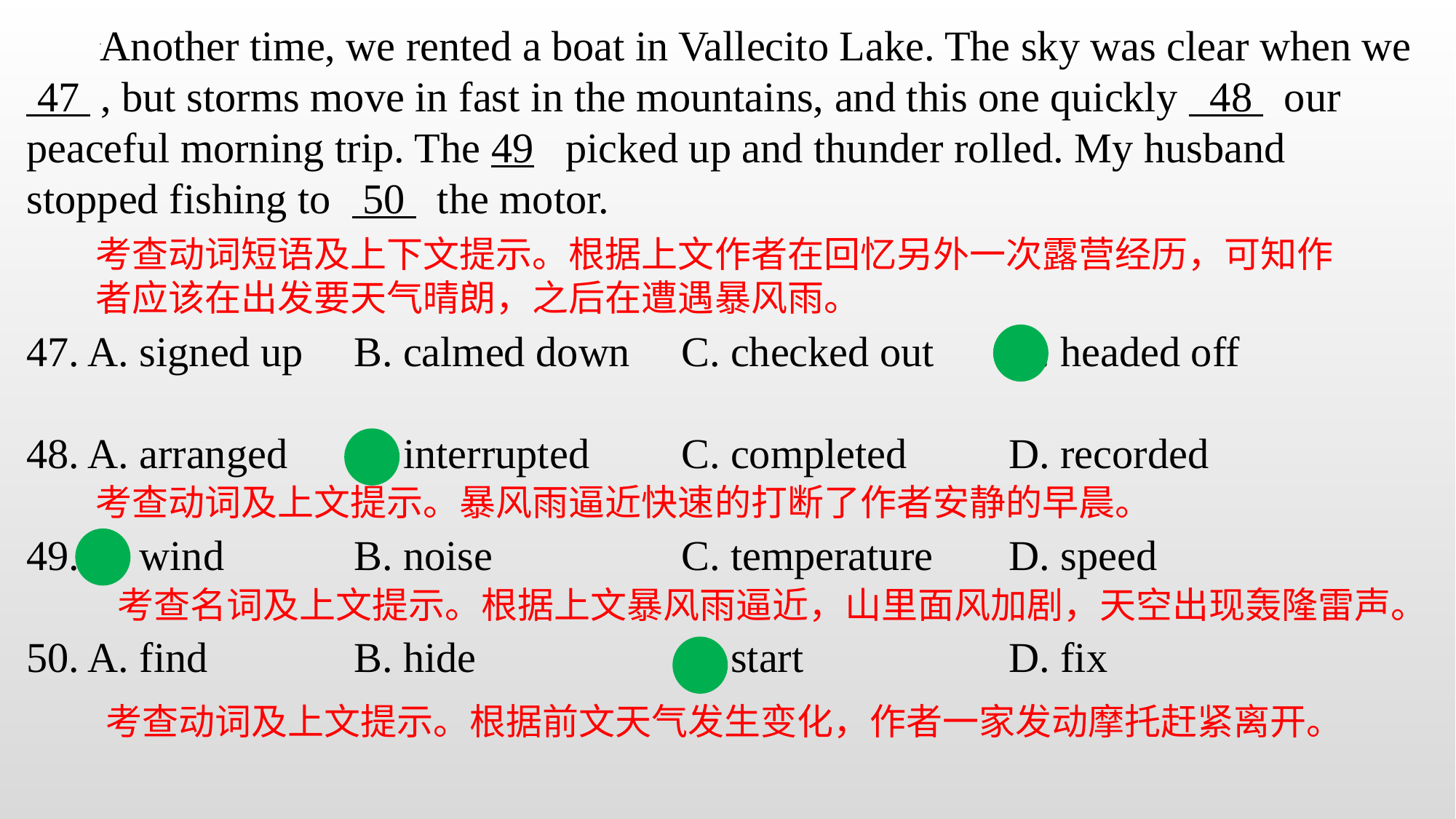

Another time, we rented a boat in Vallecito Lake. The sky was clear when we   47  , but storms move in fast in the mountains, and this one quickly   48   our peaceful morning trip. The 49   picked up and thunder rolled. My husband stopped fishing to   50   the motor.

47. A. signed up 	B. calmed down	C. checked out 	D. headed off

48. A. arranged 	B. interrupted	C. completed 	D. recorded

49. A. wind		B. noise		C. temperature	D. speed

50. A. find		B. hide		C. start		D. fix
考查动词短语及上下文提示。根据上文作者在回忆另外一次露营经历，可知作者应该在出发要天气晴朗，之后在遭遇暴风雨。

考查动词及上文提示。暴风雨逼近快速的打断了作者安静的早晨。

考查名词及上文提示。根据上文暴风雨逼近，山里面风加剧，天空出现轰隆雷声。

考查动词及上文提示。根据前文天气发生变化，作者一家发动摩托赶紧离开。